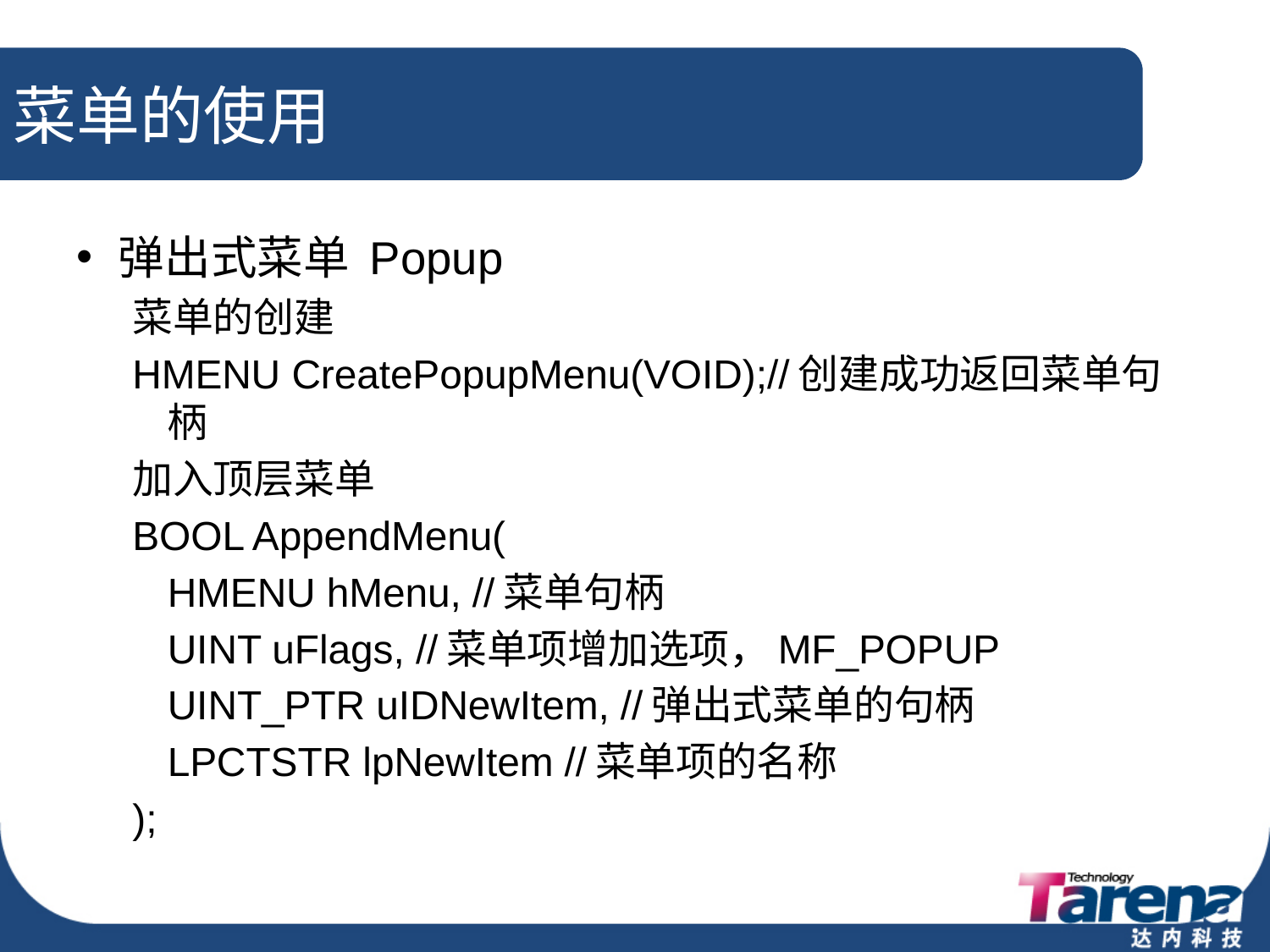

# 菜单的使用
弹出式菜单 Popup
菜单的创建
HMENU CreatePopupMenu(VOID);//创建成功返回菜单句柄
加入顶层菜单
BOOL AppendMenu(
	HMENU hMenu, //菜单句柄
	UINT uFlags, //菜单项增加选项，MF_POPUP
	UINT_PTR uIDNewItem, //弹出式菜单的句柄
	LPCTSTR lpNewItem //菜单项的名称
);